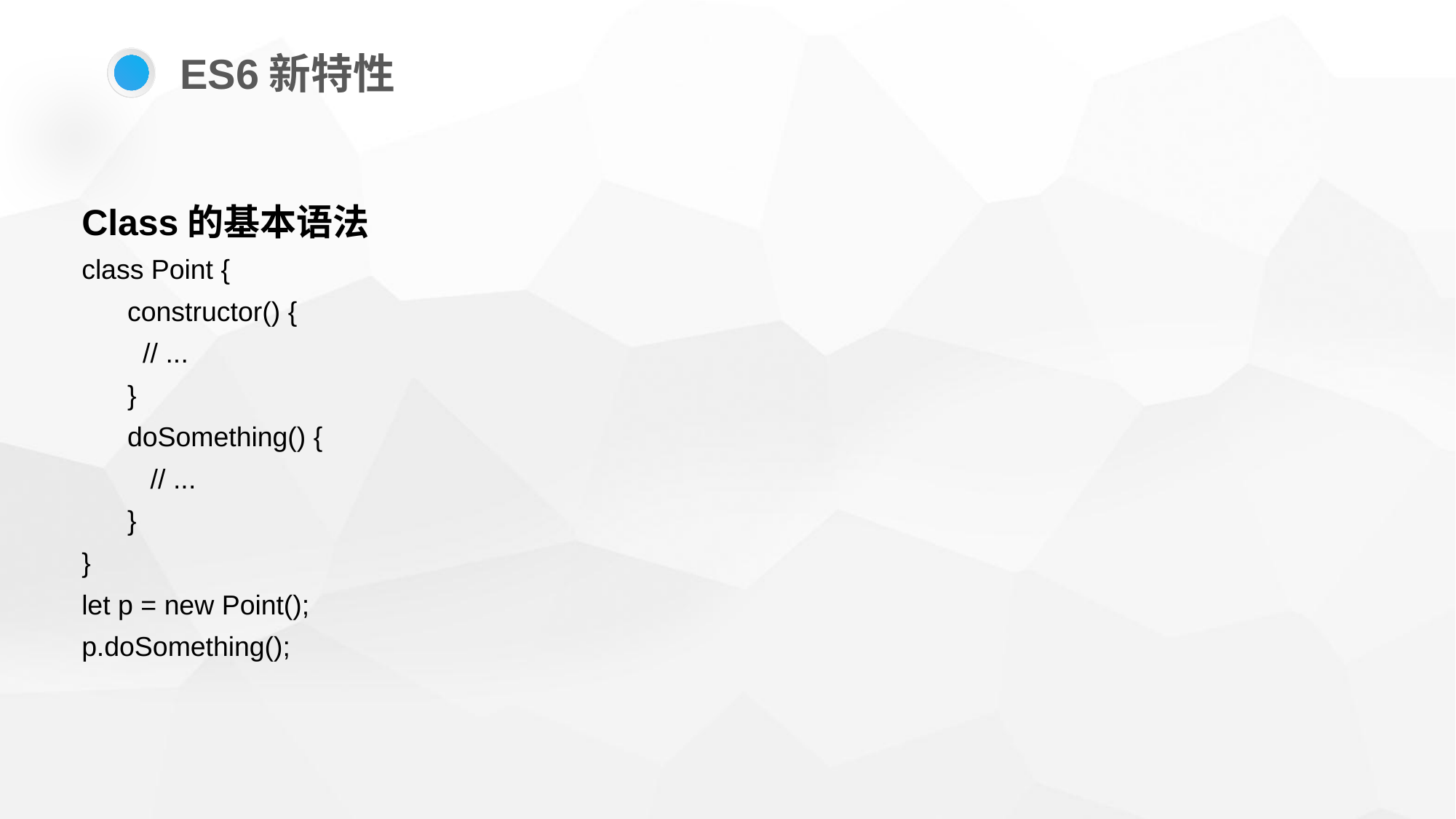

ES6新特性

Class的基本语法
class Point {
      constructor() {
        // ...
      }
      doSomething() {
         // ...
      }
}
let p = new Point();
p.doSomething();